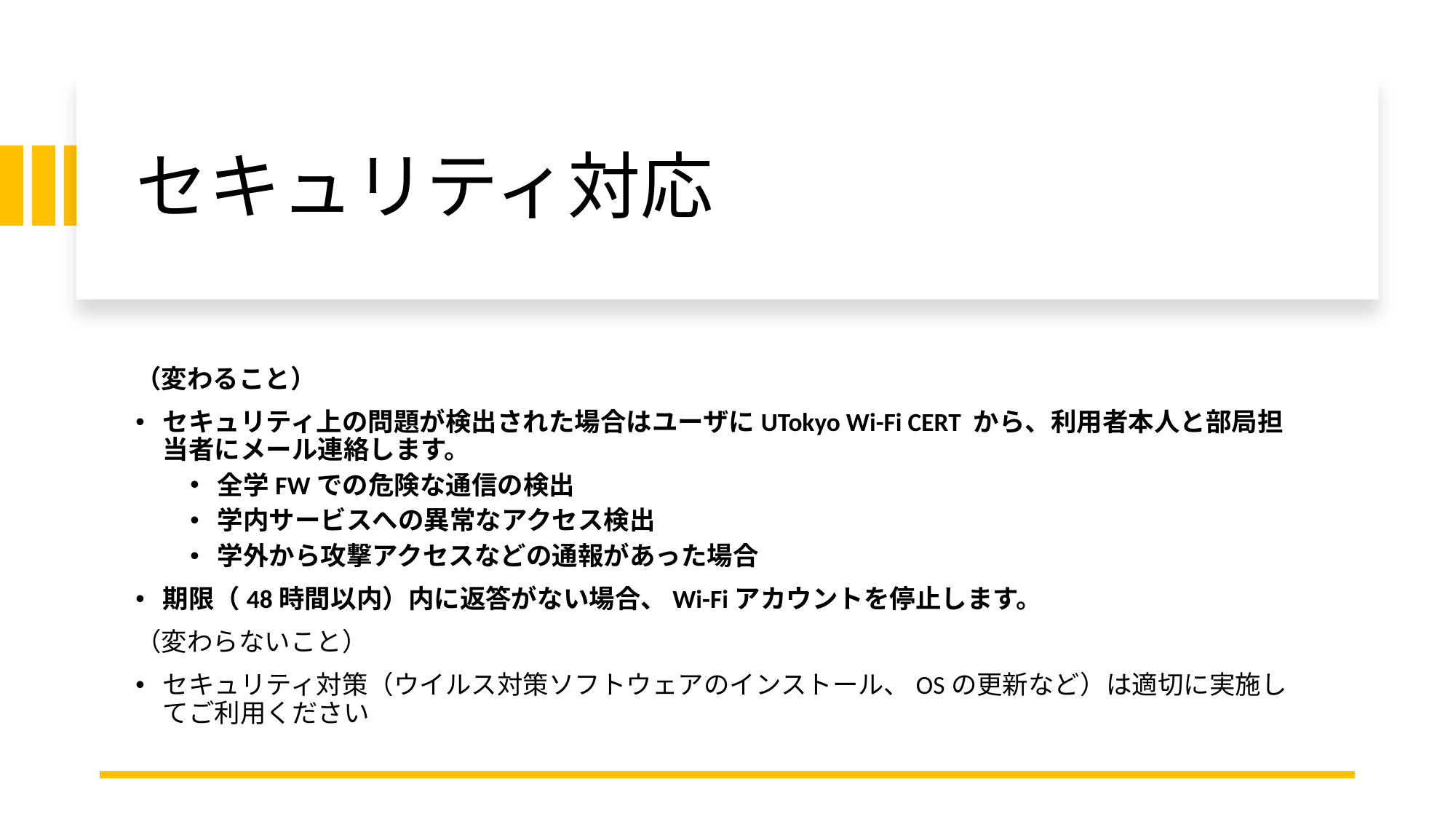

# セキュリティ対応

（変わること）
セキュリティ上の問題が検出された場合はユーザにUTokyo Wi-Fi CERT から、利用者本人と部局担当者にメール連絡します。
全学FWでの危険な通信の検出
学内サービスへの異常なアクセス検出
学外から攻撃アクセスなどの通報があった場合
期限（48時間以内）内に返答がない場合、Wi-Fiアカウントを停止します。
（変わらないこと）
セキュリティ対策（ウイルス対策ソフトウェアのインストール、OSの更新など）は適切に実施してご利用ください